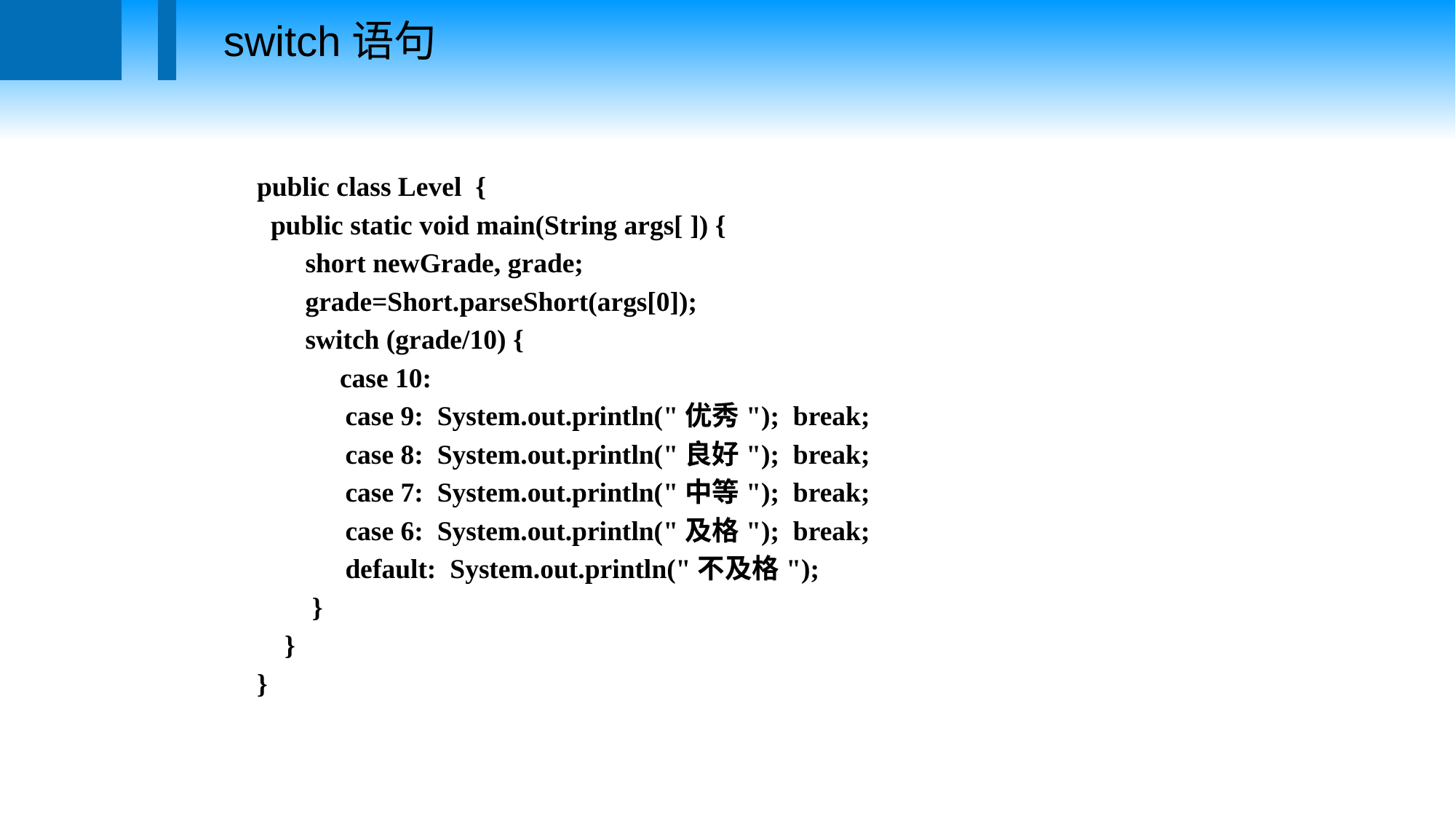

switch语句
public class Level  {
  public static void main(String args[ ]) {
       short newGrade, grade;
       grade=Short.parseShort(args[0]);
       switch (grade/10) {
            case 10:
  case 9:  System.out.println("优秀");  break;
  case 8:  System.out.println("良好");  break;
  case 7:  System.out.println("中等");  break;
  case 6:  System.out.println("及格");  break;
  default:  System.out.println("不及格");
        }
    }
}